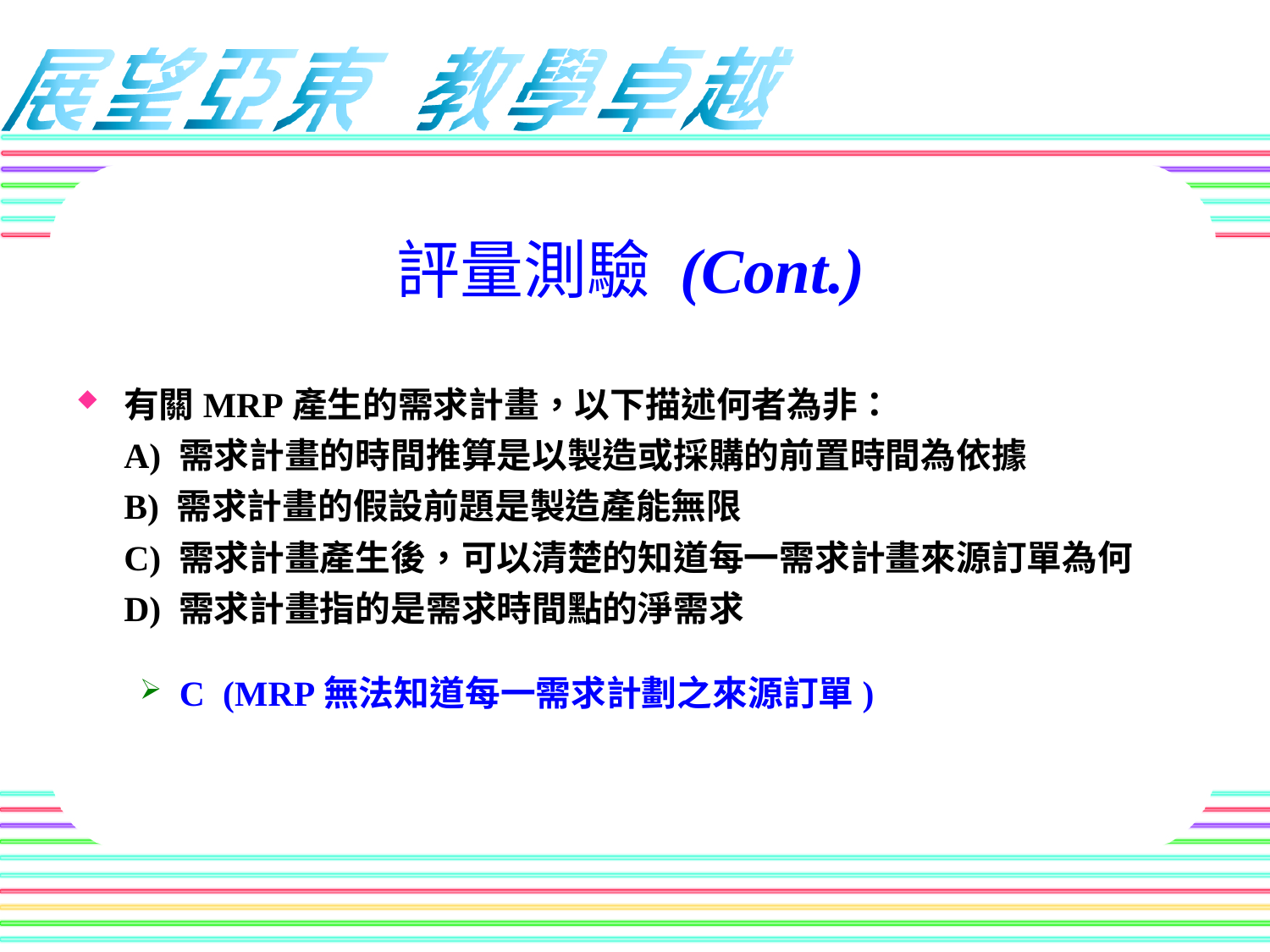

評量測驗 (Cont.)
有關MRP產生的需求計畫，以下描述何者為非：
A) 需求計畫的時間推算是以製造或採購的前置時間為依據
B) 需求計畫的假設前題是製造產能無限
C) 需求計畫產生後，可以清楚的知道每一需求計畫來源訂單為何
D) 需求計畫指的是需求時間點的淨需求
C  (MRP無法知道每一需求計劃之來源訂單)